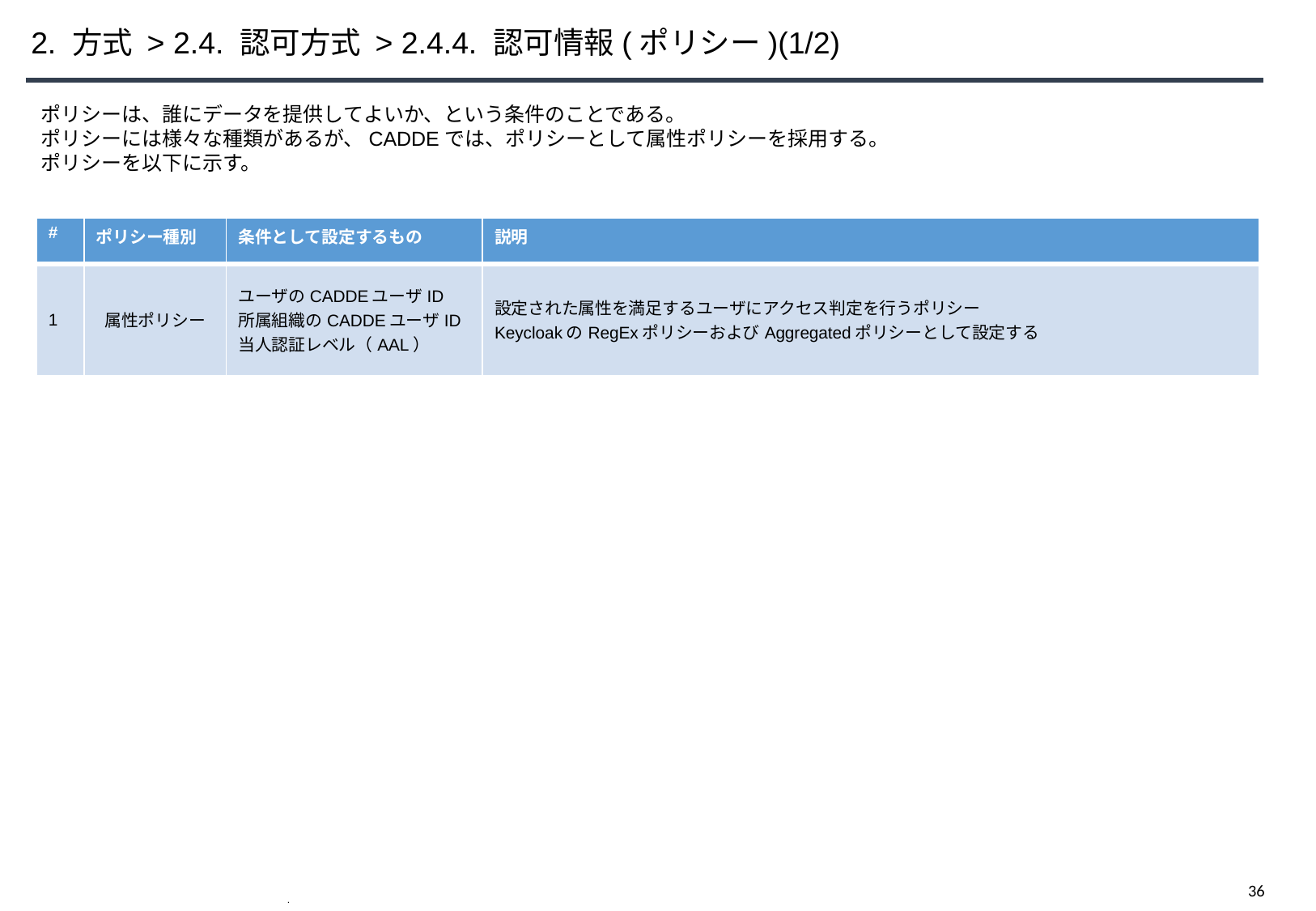

# 2. 方式 > 2.4. 認可方式 > 2.4.4. 認可情報(ポリシー)(1/2)
ポリシーは、誰にデータを提供してよいか、という条件のことである。
ポリシーには様々な種類があるが、CADDEでは、ポリシーとして属性ポリシーを採用する。
ポリシーを以下に示す。
| # | ポリシー種別 | 条件として設定するもの | 説明 |
| --- | --- | --- | --- |
| 1 | 属性ポリシー | ユーザのCADDEユーザID 所属組織のCADDEユーザID 当人認証レベル（AAL） | 設定された属性を満足するユーザにアクセス判定を行うポリシー KeycloakのRegExポリシーおよびAggregatedポリシーとして設定する |